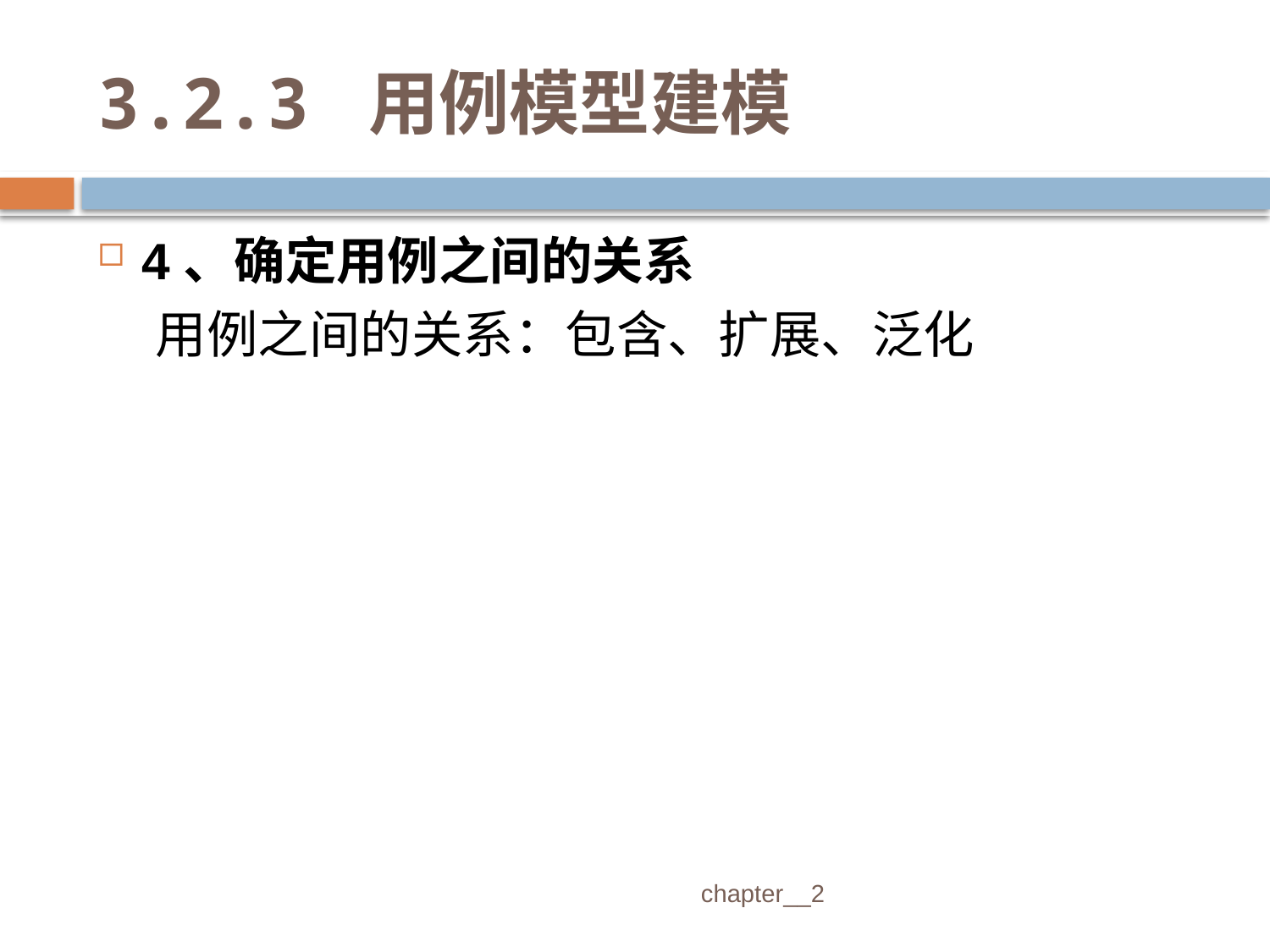

# 3.2.3 用例模型建模
44
4、确定用例之间的关系
    用例之间的关系：包含、扩展、泛化

 chapter__2